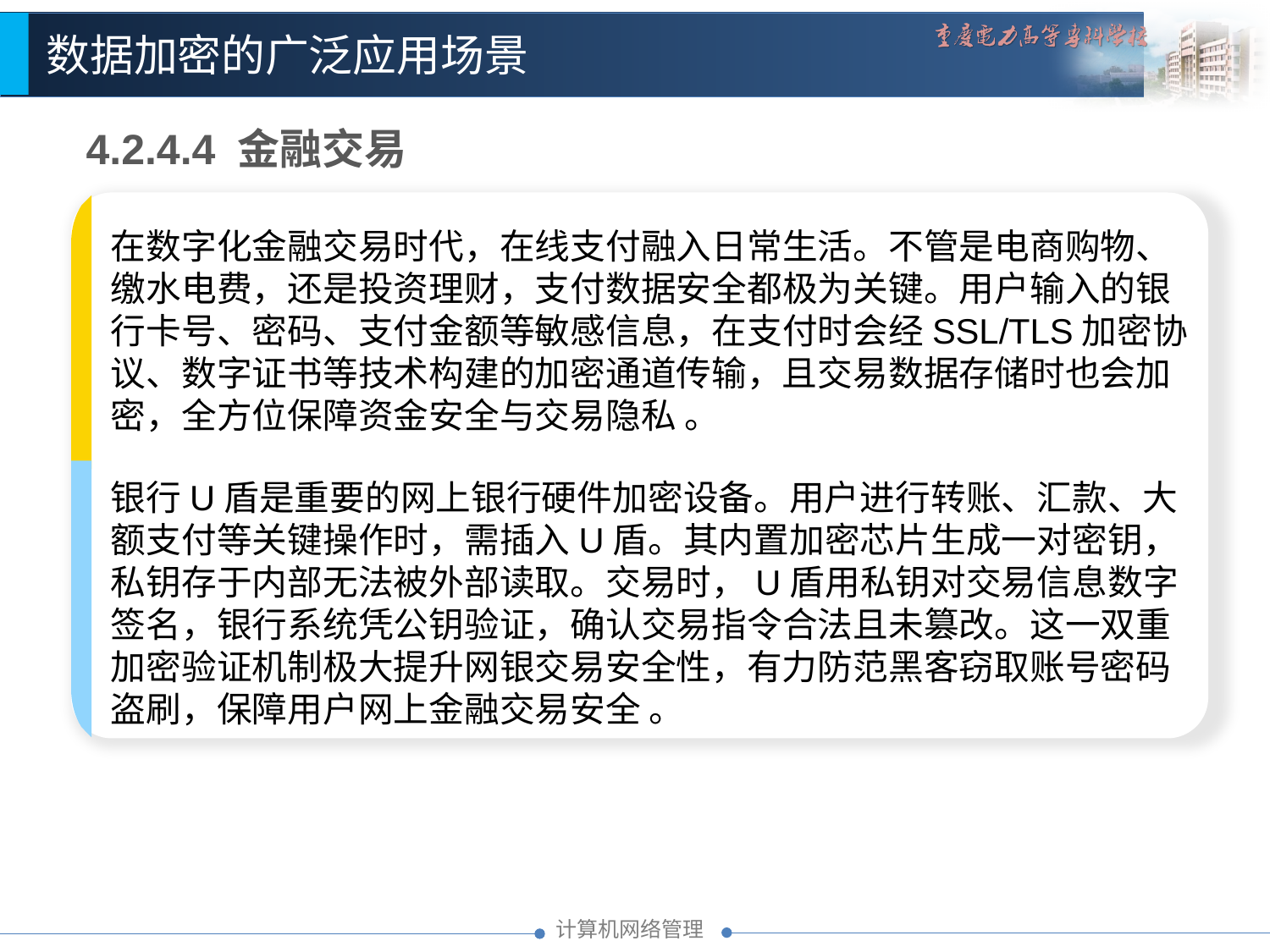

数据加密的广泛应用场景
4.2.4.4 金融交易

在数字化金融交易时代，在线支付融入日常生活。不管是电商购物、缴水电费，还是投资理财，支付数据安全都极为关键。用户输入的银行卡号、密码、支付金额等敏感信息，在支付时会经SSL/TLS加密协议、数字证书等技术构建的加密通道传输，且交易数据存储时也会加密，全方位保障资金安全与交易隐私 。

银行U盾是重要的网上银行硬件加密设备。用户进行转账、汇款、大额支付等关键操作时，需插入U盾。其内置加密芯片生成一对密钥，私钥存于内部无法被外部读取。交易时，U盾用私钥对交易信息数字签名，银行系统凭公钥验证，确认交易指令合法且未篡改。这一双重加密验证机制极大提升网银交易安全性，有力防范黑客窃取账号密码盗刷，保障用户网上金融交易安全 。